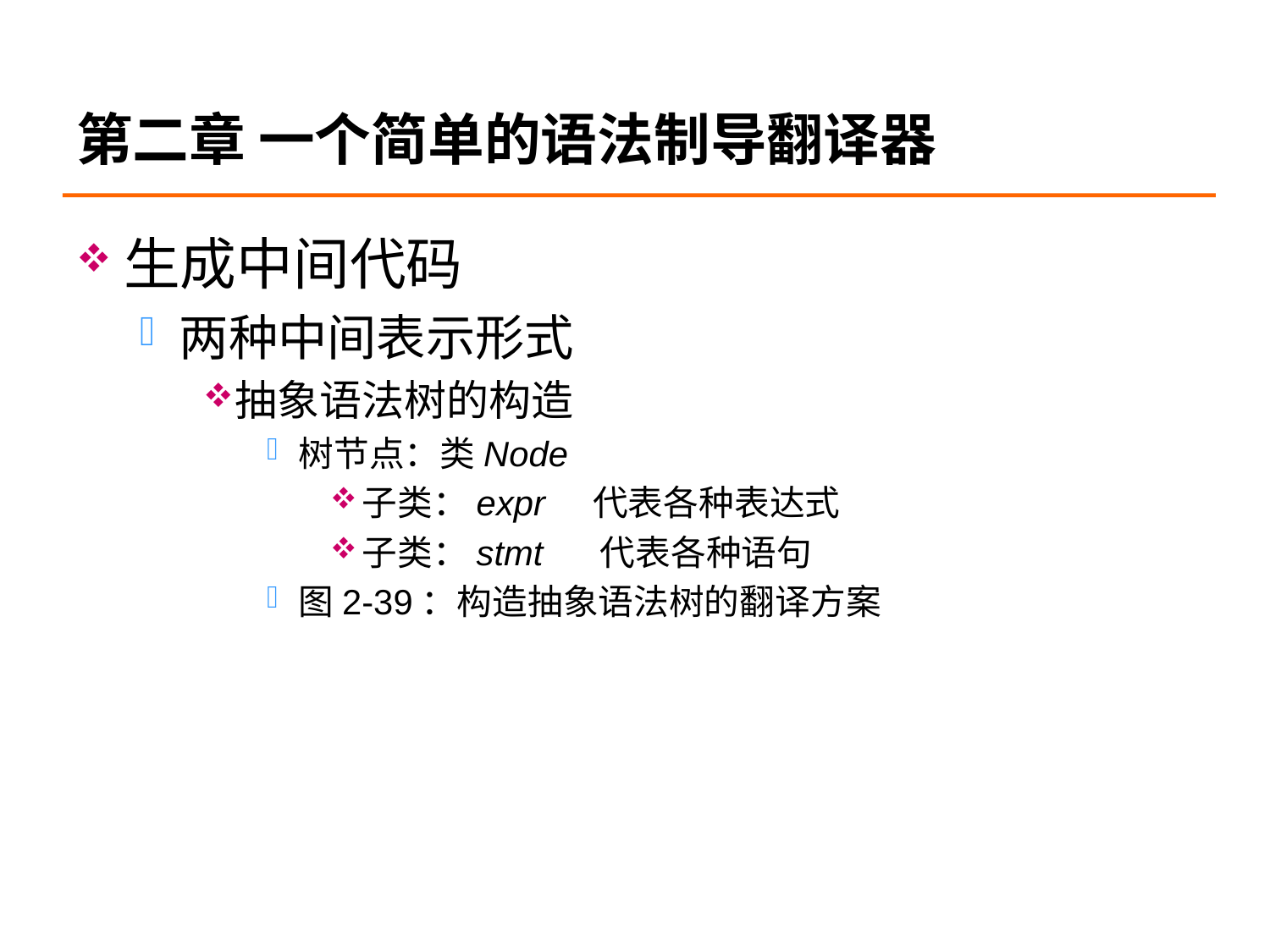

# 第二章 一个简单的语法制导翻译器
生成中间代码
两种中间表示形式
抽象语法树的构造
树节点：类Node
子类：expr    代表各种表达式
子类：stmt     代表各种语句
图2-39：构造抽象语法树的翻译方案